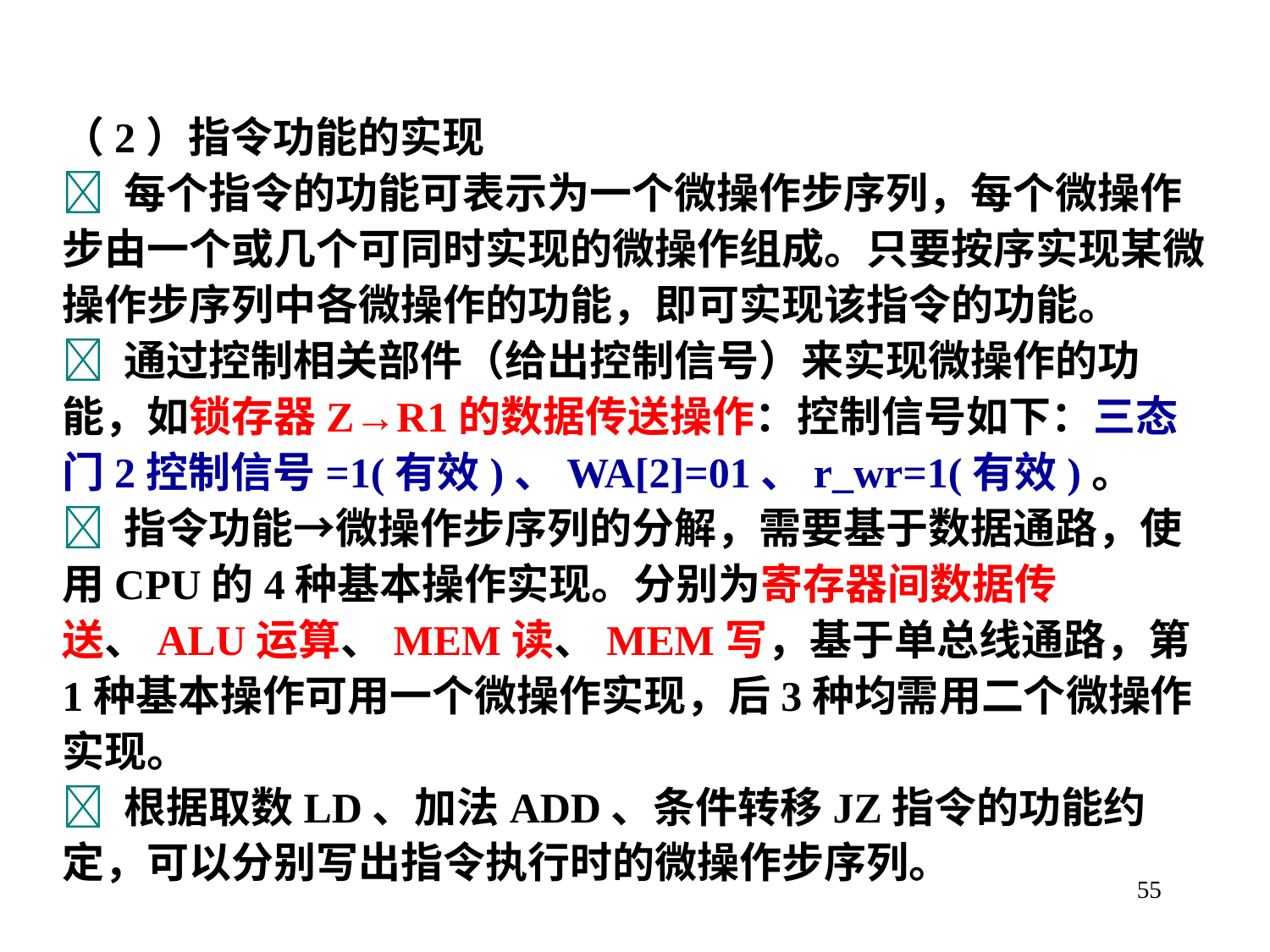

（2）指令功能的实现
• 每个指令的功能可表示为一个微操作步序列，每个微操作步由一个或几个可同时实现的微操作组成。只要按序实现某微操作步序列中各微操作的功能，即可实现该指令的功能。
• 通过控制相关部件（给出控制信号）来实现微操作的功能，如锁存器Z→R1的数据传送操作：控制信号如下：三态门2控制信号=1(有效)、WA[2]=01、r_wr=1(有效)。
• 指令功能→微操作步序列的分解，需要基于数据通路，使用CPU的4种基本操作实现。分别为寄存器间数据传送、ALU运算、MEM读、MEM写，基于单总线通路，第1种基本操作可用一个微操作实现，后3种均需用二个微操作实现。
• 根据取数LD、加法ADD、条件转移JZ指令的功能约定，可以分别写出指令执行时的微操作步序列。
55